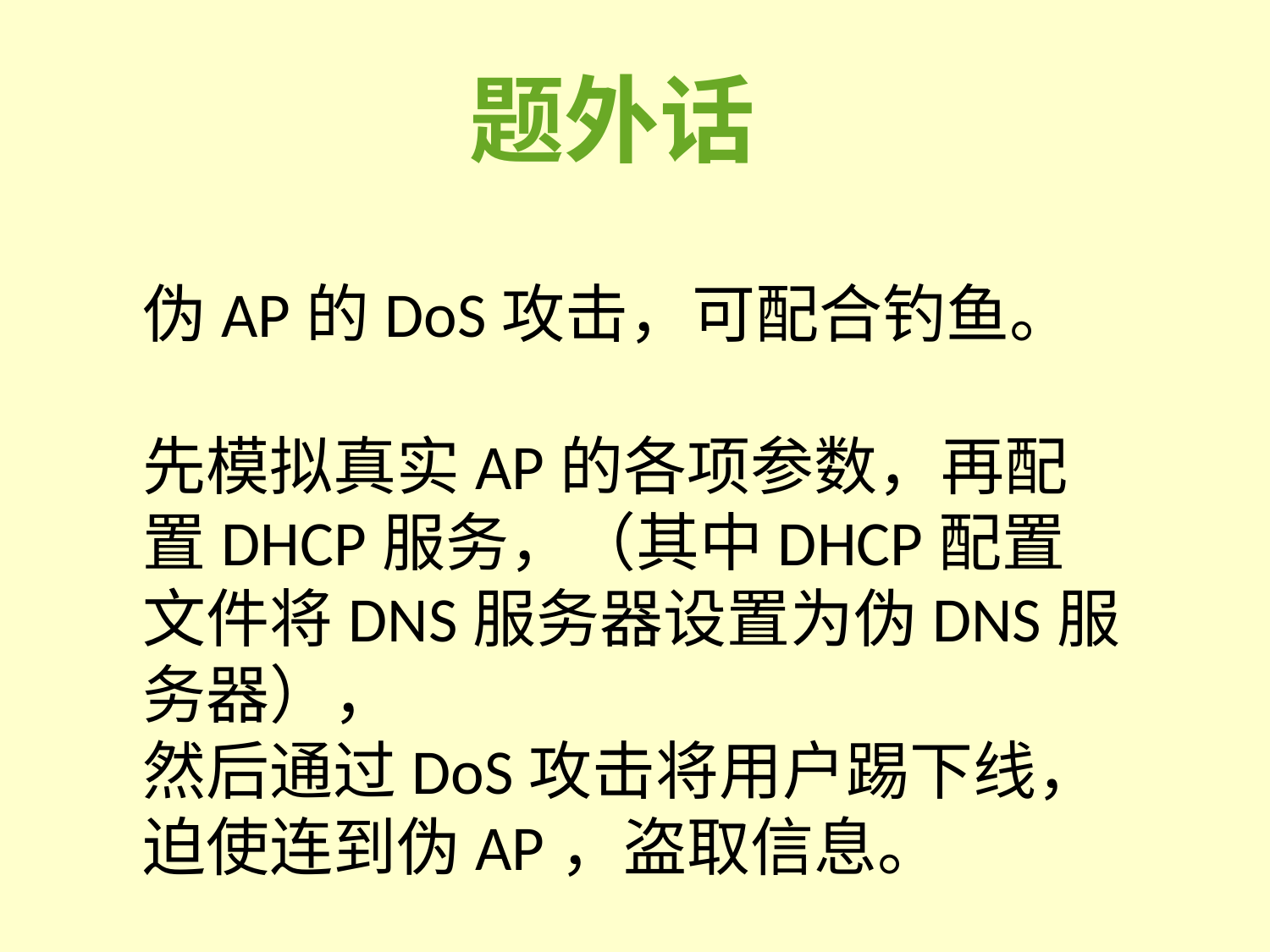

题外话
伪AP的DoS攻击，可配合钓鱼。

先模拟真实AP的各项参数，再配置DHCP服务，（其中DHCP配置文件将DNS服务器设置为伪DNS服务器），
然后通过DoS攻击将用户踢下线，迫使连到伪AP，盗取信息。